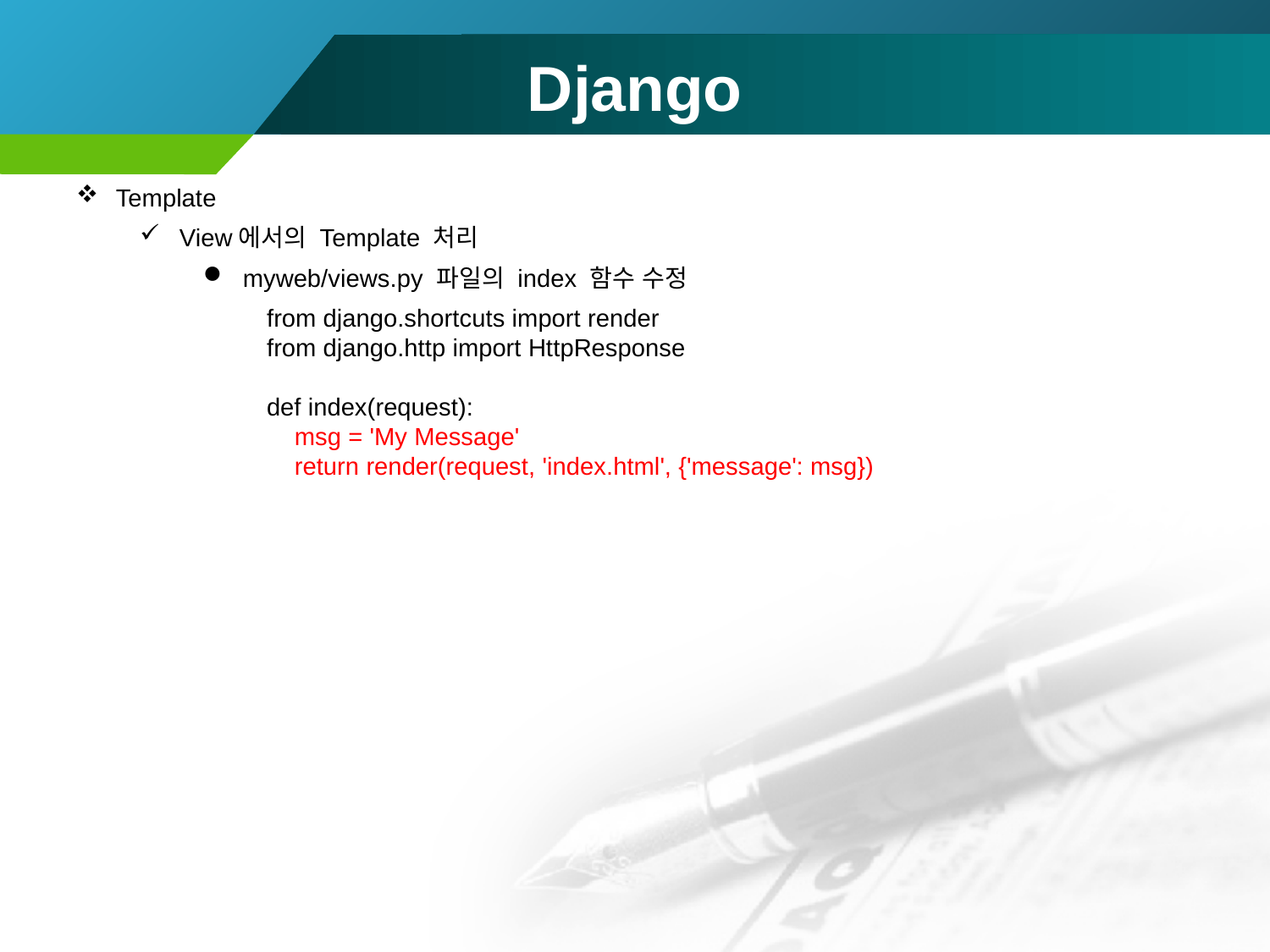

# Django
Template
View에서의 Template 처리
myweb/views.py 파일의 index 함수 수정
from django.shortcuts import render
from django.http import HttpResponse

def index(request):
    msg = 'My Message'
    return render(request, 'index.html', {'message': msg})